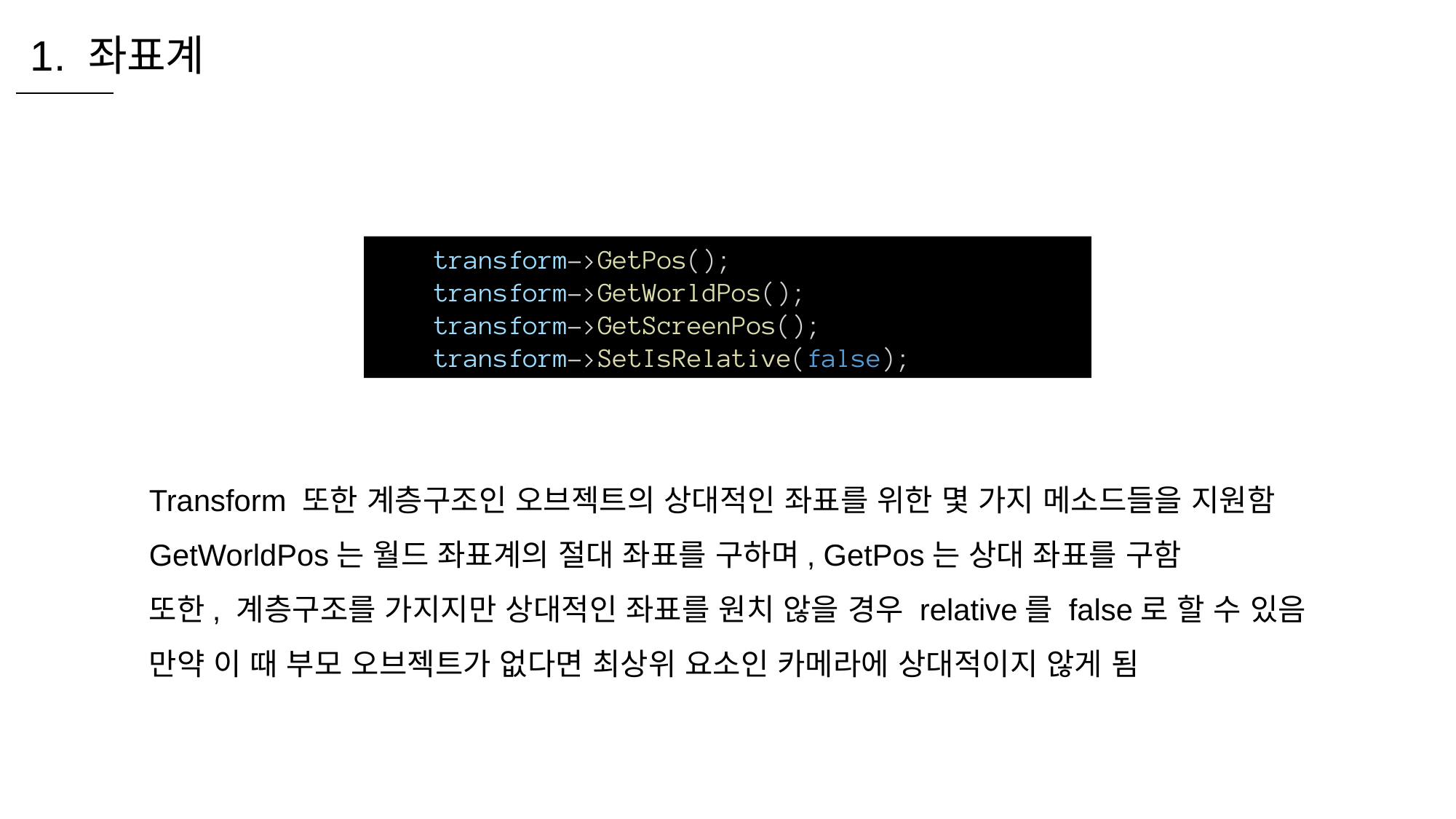

1. 좌표계
    transform->GetPos();
    transform->GetWorldPos();
    transform->GetScreenPos();
    transform->SetIsRelative(false);
Transform 또한 계층구조인 오브젝트의 상대적인 좌표를 위한 몇 가지 메소드들을 지원함
GetWorldPos는 월드 좌표계의 절대 좌표를 구하며, GetPos는 상대 좌표를 구함
또한, 계층구조를 가지지만 상대적인 좌표를 원치 않을 경우 relative를 false로 할 수 있음
만약 이 때 부모 오브젝트가 없다면 최상위 요소인 카메라에 상대적이지 않게 됨